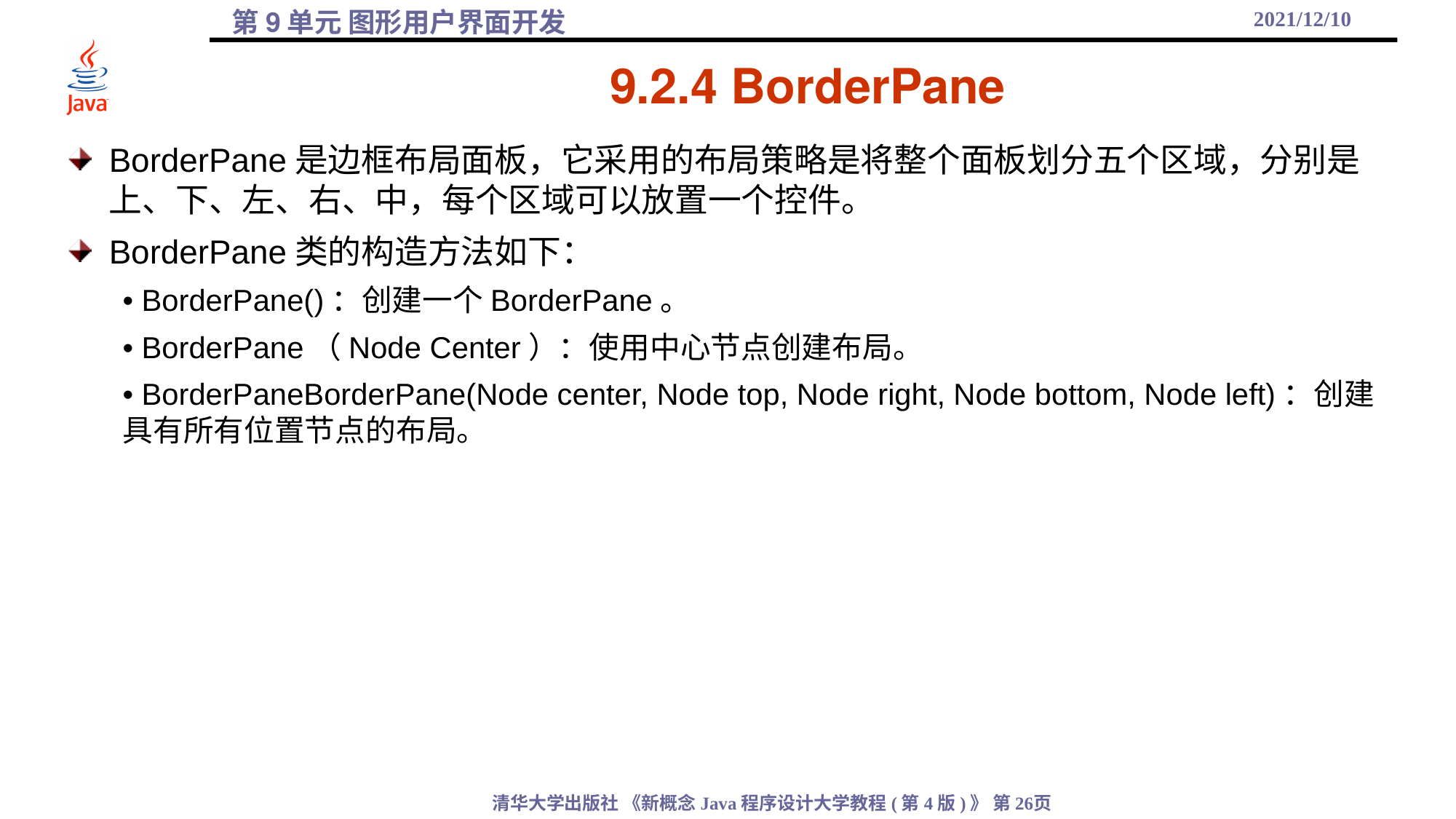

2021/12/10
# 9.2.4 BorderPane
BorderPane是边框布局面板，它采用的布局策略是将整个面板划分五个区域，分别是上、下、左、右、中，每个区域可以放置一个控件。
BorderPane类的构造方法如下：
• BorderPane()：创建一个BorderPane。
• BorderPane（Node Center）：使用中心节点创建布局。
• BorderPaneBorderPane(Node center, Node top, Node right, Node bottom, Node left)：创建具有所有位置节点的布局。